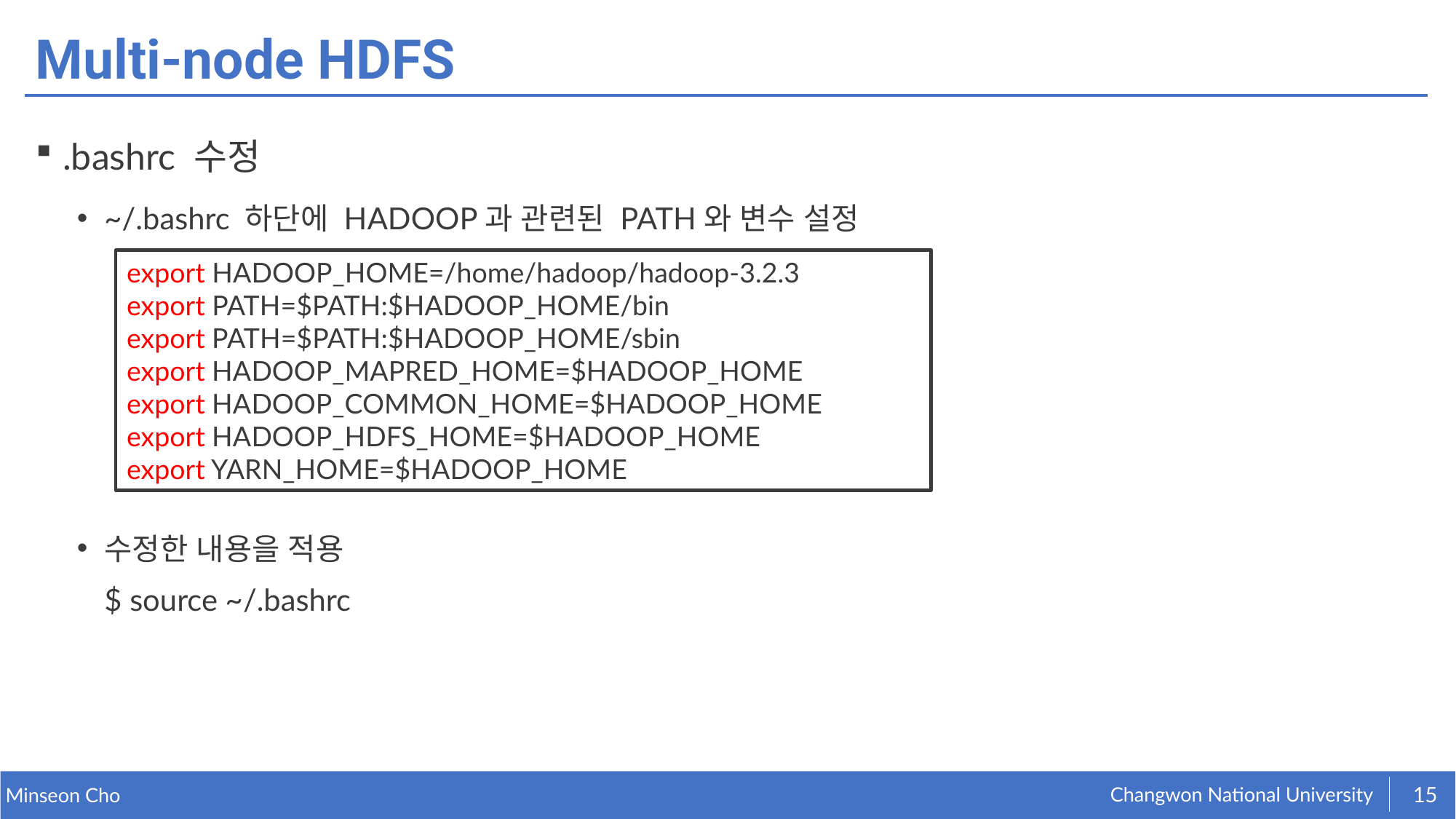

# Multi-node HDFS
.bashrc 수정
~/.bashrc 하단에 HADOOP과 관련된 PATH와 변수 설정

수정한 내용을 적용
$ source ~/.bashrc
export HADOOP_HOME=/home/hadoop/hadoop-3.2.3
export PATH=$PATH:$HADOOP_HOME/bin
export PATH=$PATH:$HADOOP_HOME/sbin
export HADOOP_MAPRED_HOME=$HADOOP_HOME
export HADOOP_COMMON_HOME=$HADOOP_HOME
export HADOOP_HDFS_HOME=$HADOOP_HOME
export YARN_HOME=$HADOOP_HOME
15